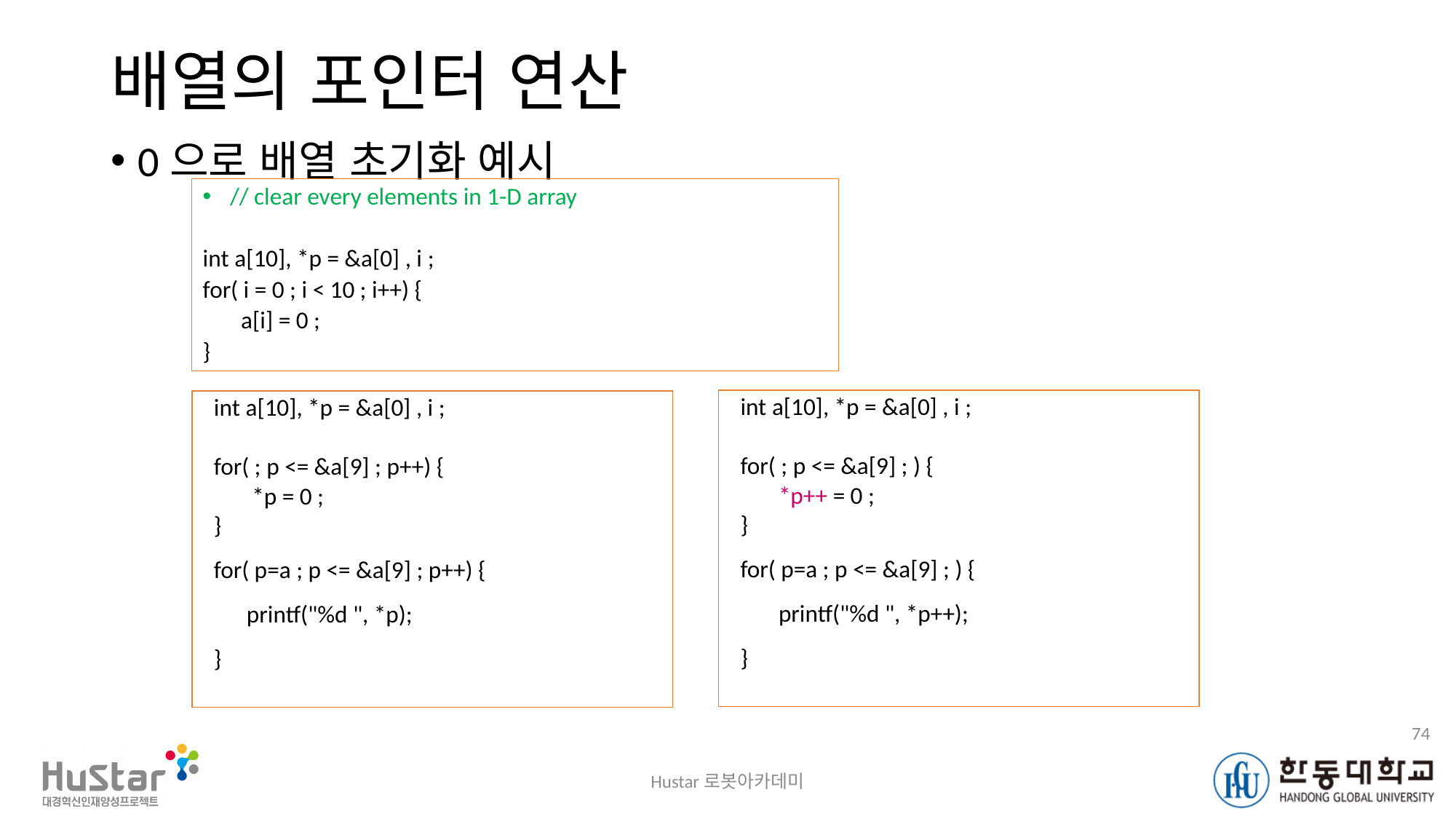

# 배열의 포인터 연산
0으로 배열 초기화 예시
// clear every elements in 1-D array

int a[10], *p = &a[0] , i ;
for( i = 0 ; i < 10 ; i++) {
       a[i] = 0 ;
}
int a[10], *p = &a[0] , i ;

for( ; p <= &a[9] ; ) {
       *p++ = 0 ;
}
for( p=a ; p <= &a[9] ; ) {
       printf("%d ", *p++);
}

int a[10], *p = &a[0] , i ;

for( ; p <= &a[9] ; p++) {
       *p = 0 ;
}
for( p=a ; p <= &a[9] ; p++) {
      printf("%d ", *p);
}

74
Hustar로봇아카데미